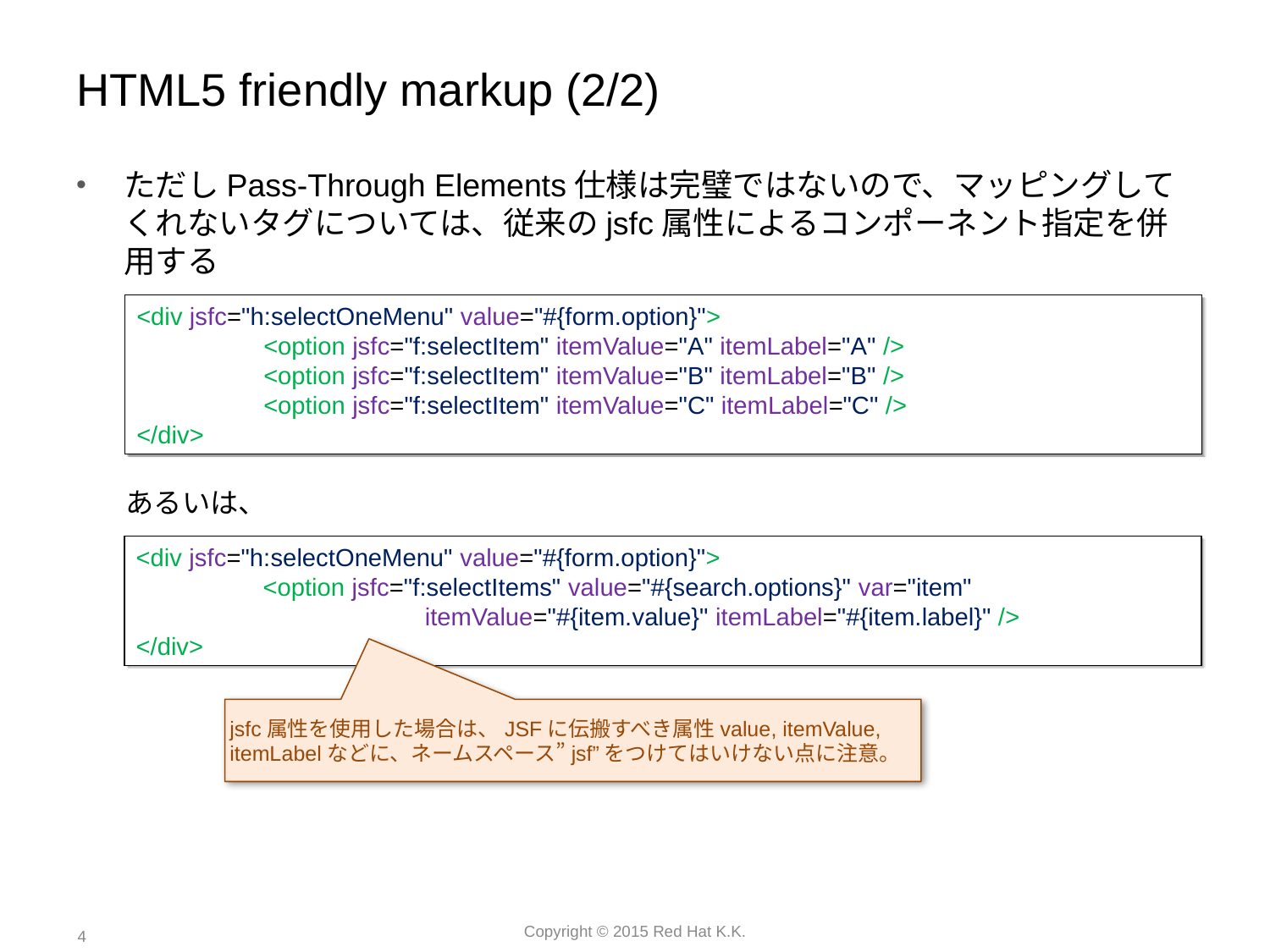

# HTML5 friendly markup (2/2)
ただしPass-Through Elements仕様は完璧ではないので、マッピングしてくれないタグについては、従来のjsfc属性によるコンポーネント指定を併用する
<div jsfc="h:selectOneMenu" value="#{form.option}">
	<option jsfc="f:selectItem" itemValue="A" itemLabel="A" />
	<option jsfc="f:selectItem" itemValue="B" itemLabel="B" />
	<option jsfc="f:selectItem" itemValue="C" itemLabel="C" />
</div>
あるいは、
<div jsfc="h:selectOneMenu" value="#{form.option}">
	<option jsfc="f:selectItems" value="#{search.options}" var="item"
		     itemValue="#{item.value}" itemLabel="#{item.label}" />
</div>
jsfc属性を使用した場合は、JSFに伝搬すべき属性value, itemValue, itemLabelなどに、ネームスペース”jsf”をつけてはいけない点に注意。
4
Copyright © 2015 Red Hat K.K.